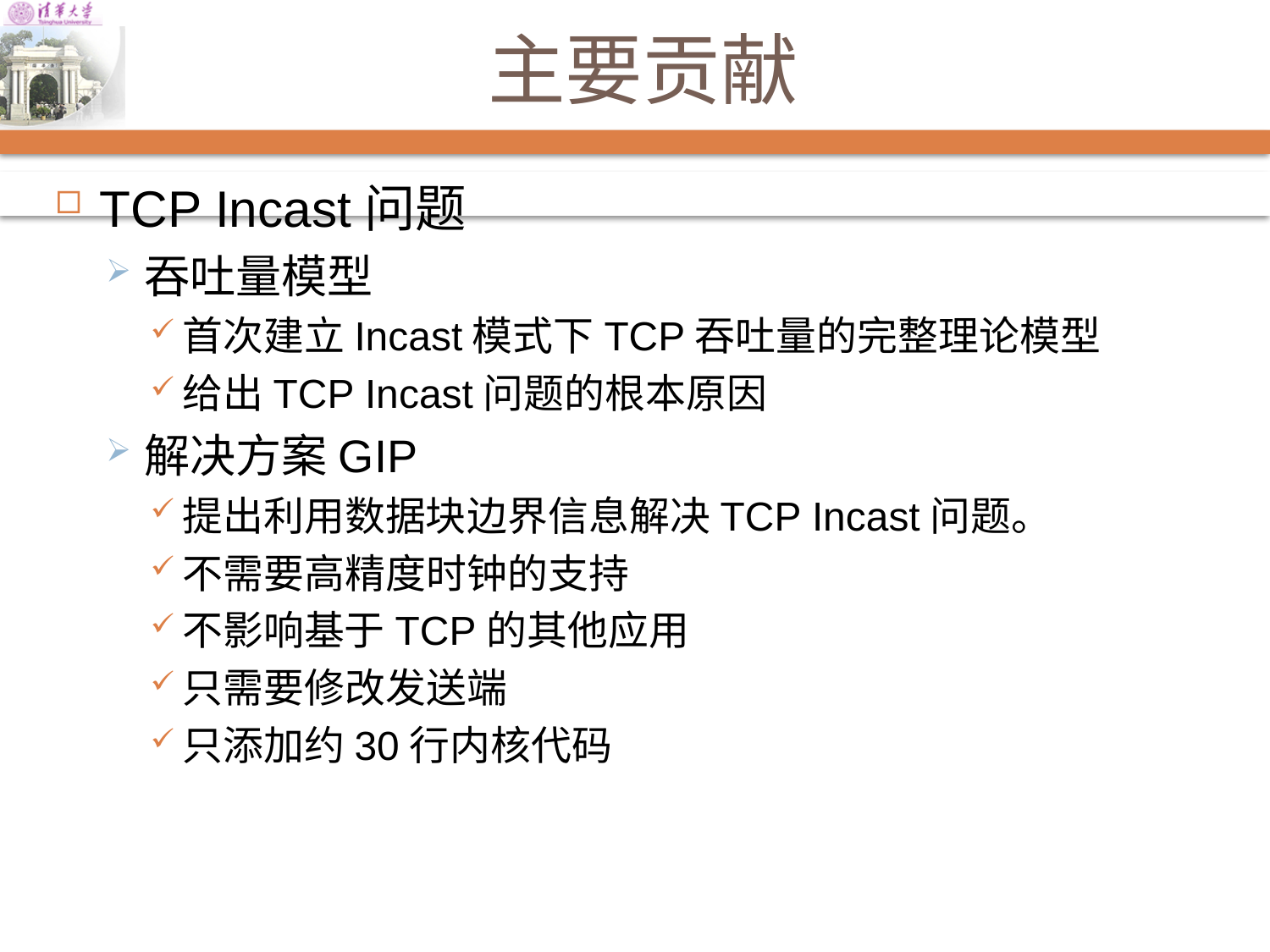

# 主要贡献
TCP Incast问题
吞吐量模型
首次建立Incast模式下TCP吞吐量的完整理论模型
给出TCP Incast问题的根本原因
解决方案GIP
提出利用数据块边界信息解决TCP Incast问题。
不需要高精度时钟的支持
不影响基于TCP的其他应用
只需要修改发送端
只添加约30行内核代码